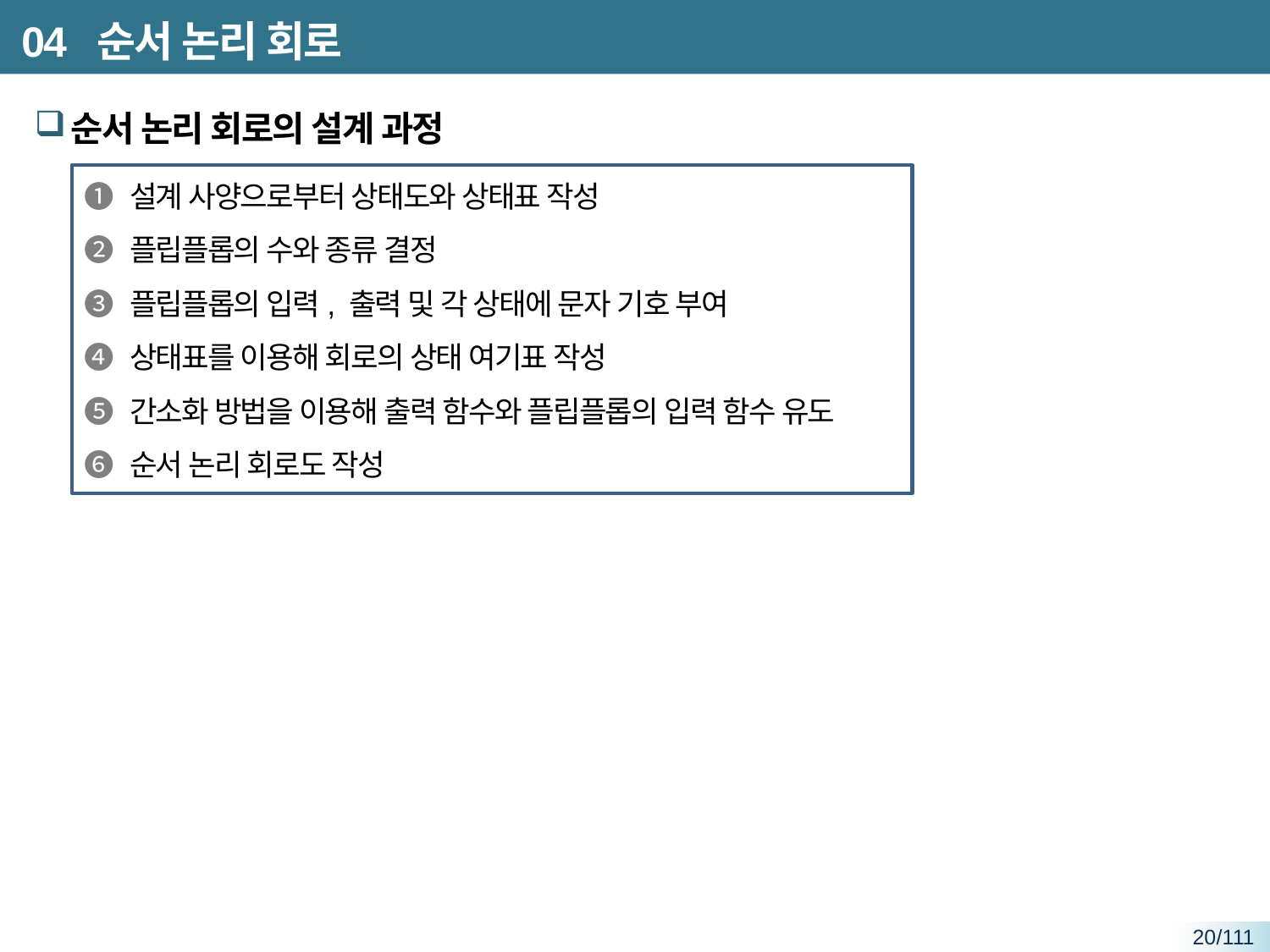

# 04  순서 논리 회로
순서 논리 회로의 설계 과정
➊ 설계 사양으로부터 상태도와 상태표 작성
➋ 플립플롭의 수와 종류 결정
➌ 플립플롭의 입력, 출력 및 각 상태에 문자 기호 부여
➍ 상태표를 이용해 회로의 상태 여기표 작성
➎ 간소화 방법을 이용해 출력 함수와 플립플롭의 입력 함수 유도
➏ 순서 논리 회로도 작성